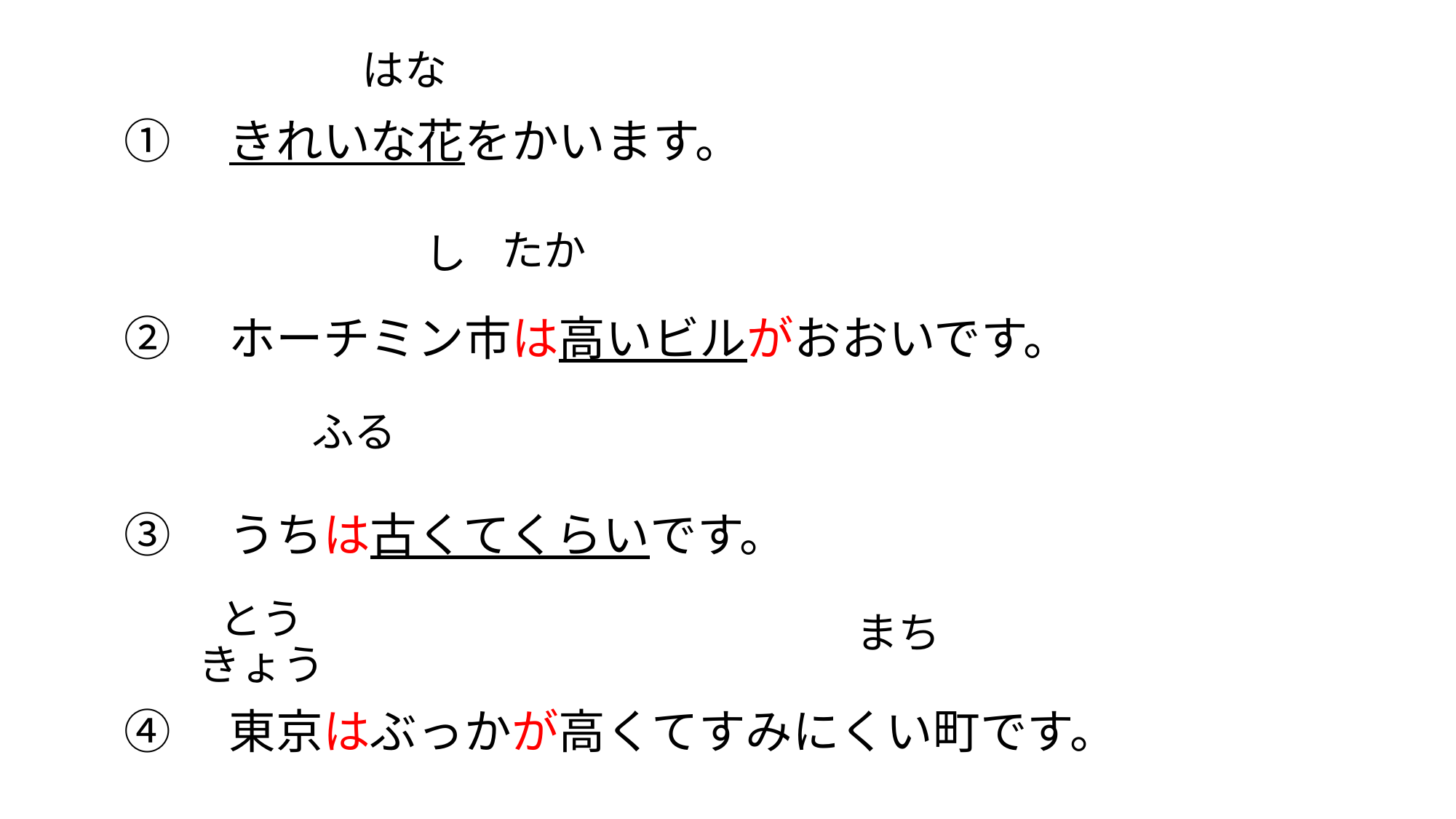

①　きれいな花をかいます。

②　ホーチミン市は高いビルがおおいです。

③　うちは古くてくらいです。

④　東京はぶっかが高くてすみにくい町です。
はな
たか
し
ふる
とうきょう
まち